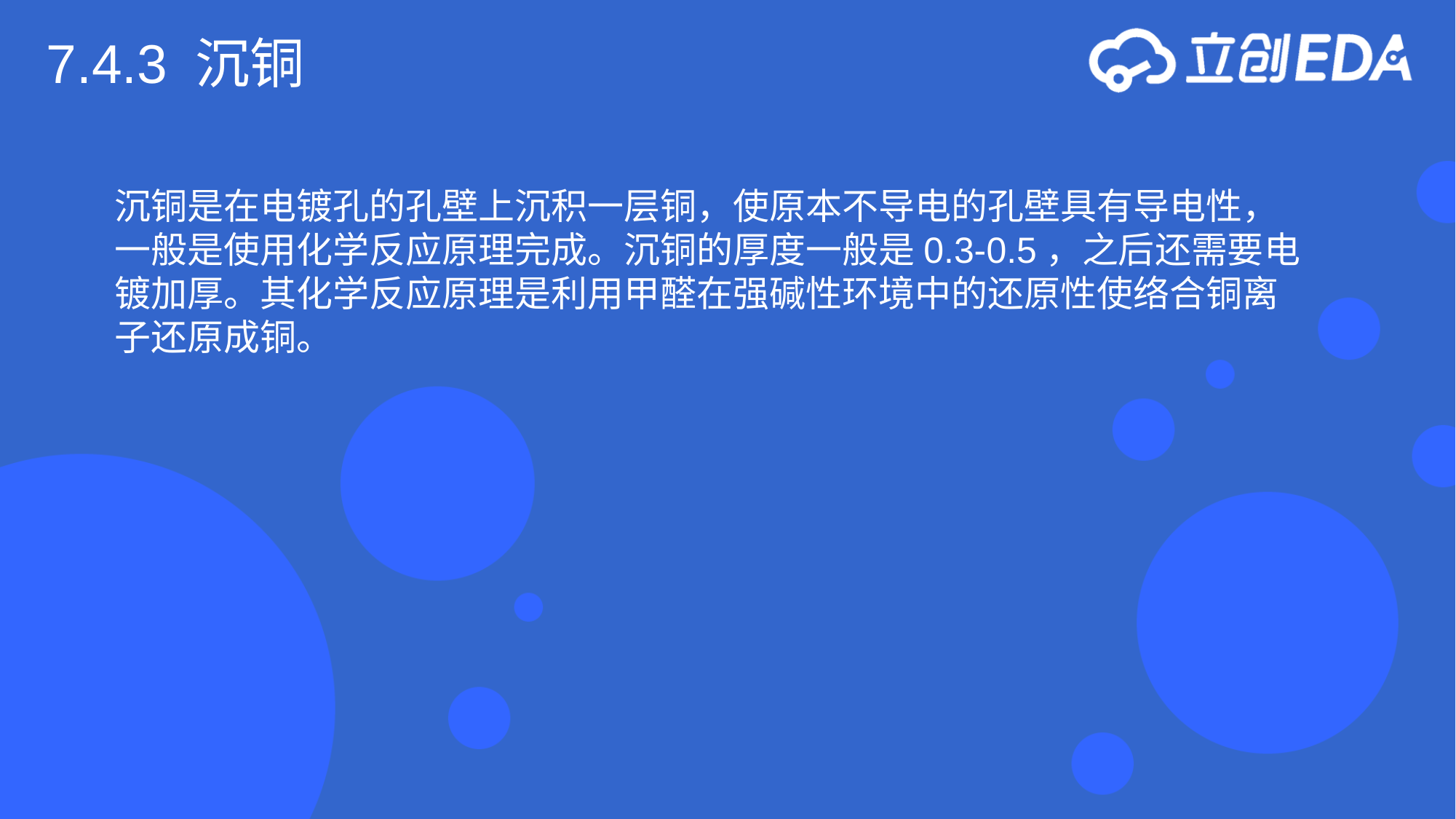

7.4.3 沉铜
沉铜是在电镀孔的孔壁上沉积一层铜，使原本不导电的孔壁具有导电性，一般是使用化学反应原理完成。沉铜的厚度一般是0.3-0.5，之后还需要电镀加厚。其化学反应原理是利用甲醛在强碱性环境中的还原性使络合铜离子还原成铜。